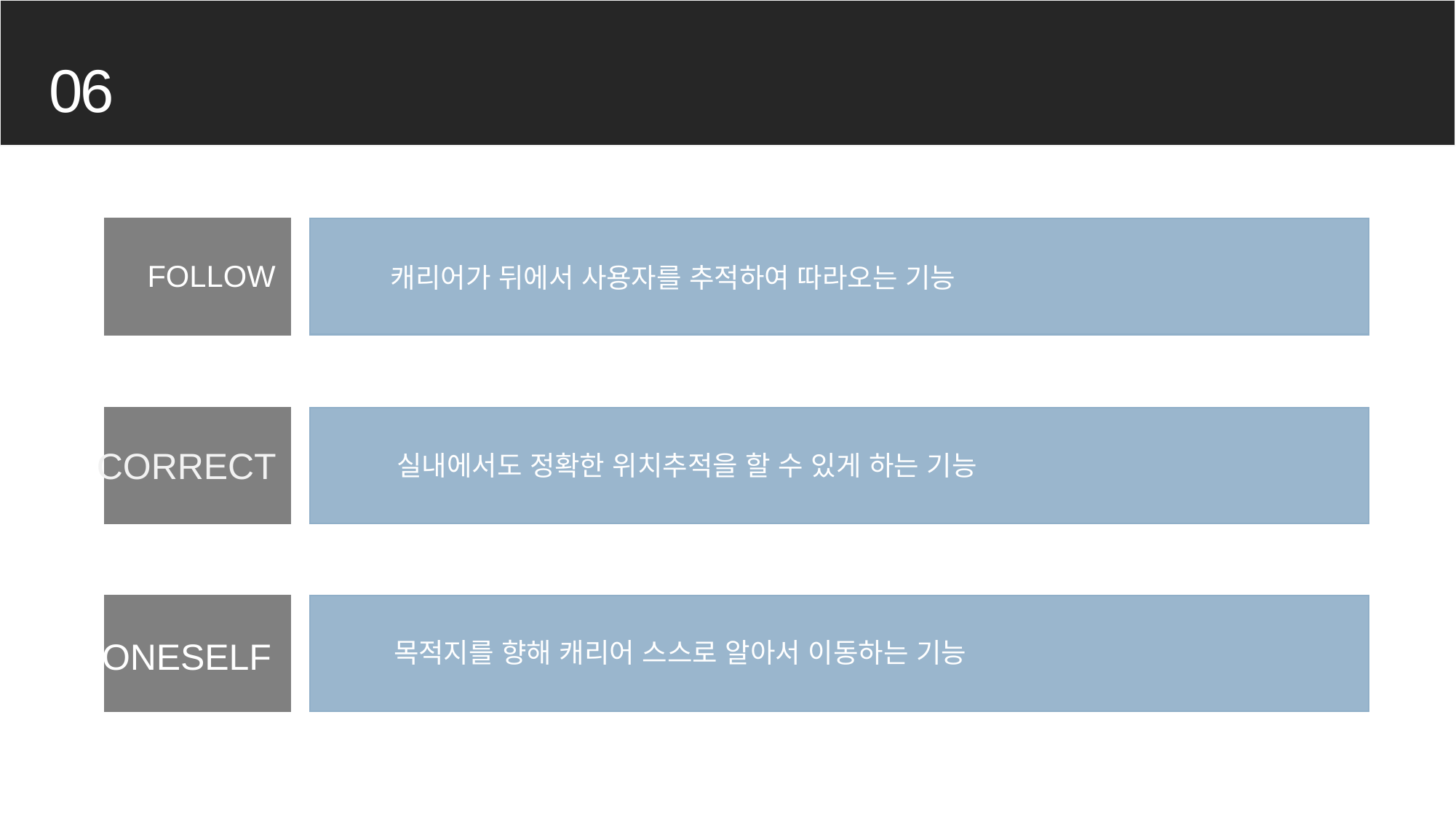

06
추가하고 싶은 기능

FOLLOW
캐리어가 뒤에서 사용자를 추적하여 따라오는 기능

CORRECT
실내에서도 정확한 위치추적을 할 수 있게 하는 기능

ONESELF
목적지를 향해 캐리어 스스로 알아서 이동하는 기능